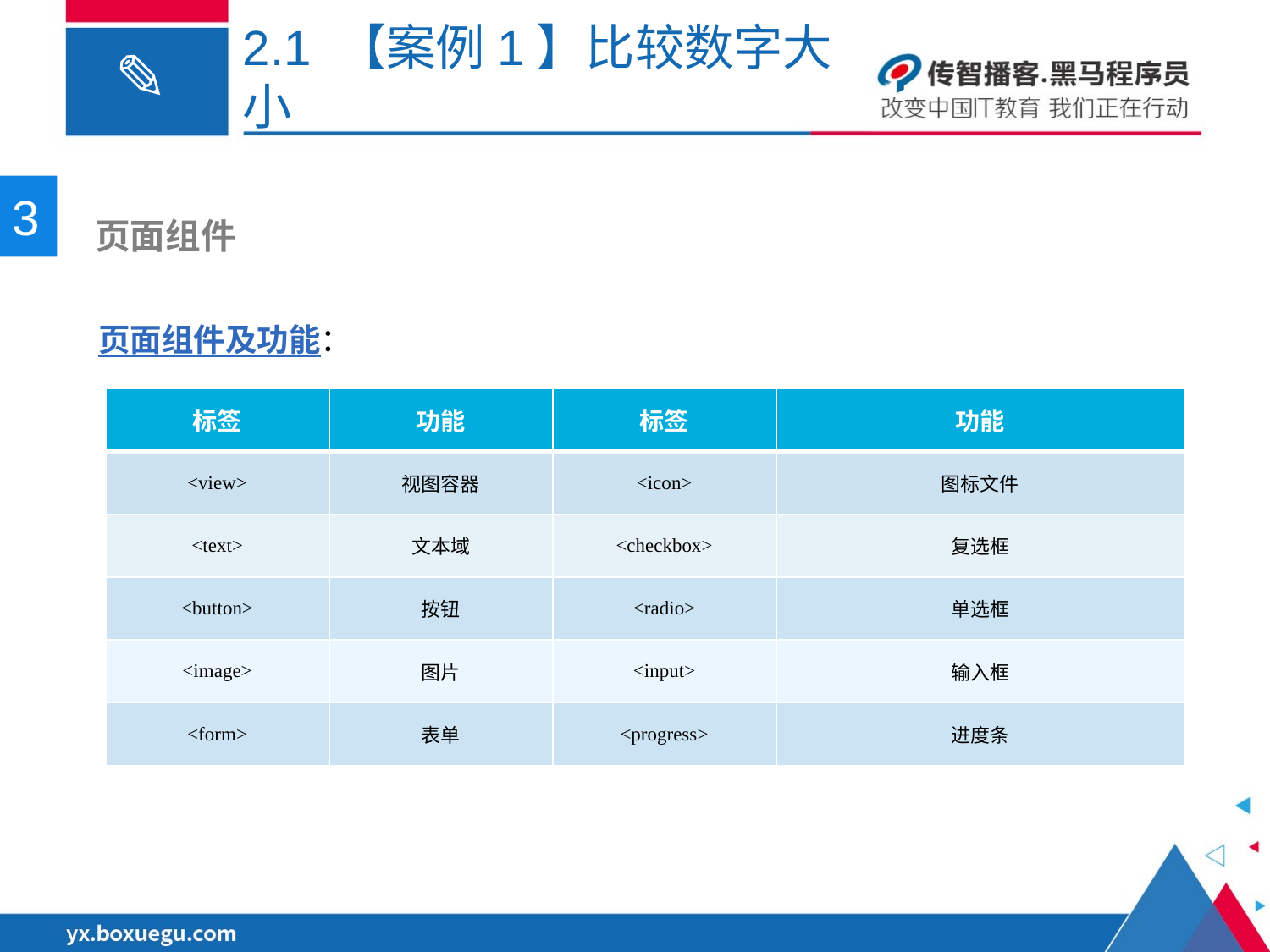

# 2.1 【案例1】比较数字大小

3
  页面组件
页面组件及功能：
| 标签 | 功能 | 标签 | 功能 |
| --- | --- | --- | --- |
| <view> | 视图容器 | <icon> | 图标文件 |
| <text> | 文本域 | <checkbox> | 复选框 |
| <button> | 按钮 | <radio> | 单选框 |
| <image> | 图片 | <input> | 输入框 |
| <form> | 表单 | <progress> | 进度条 |